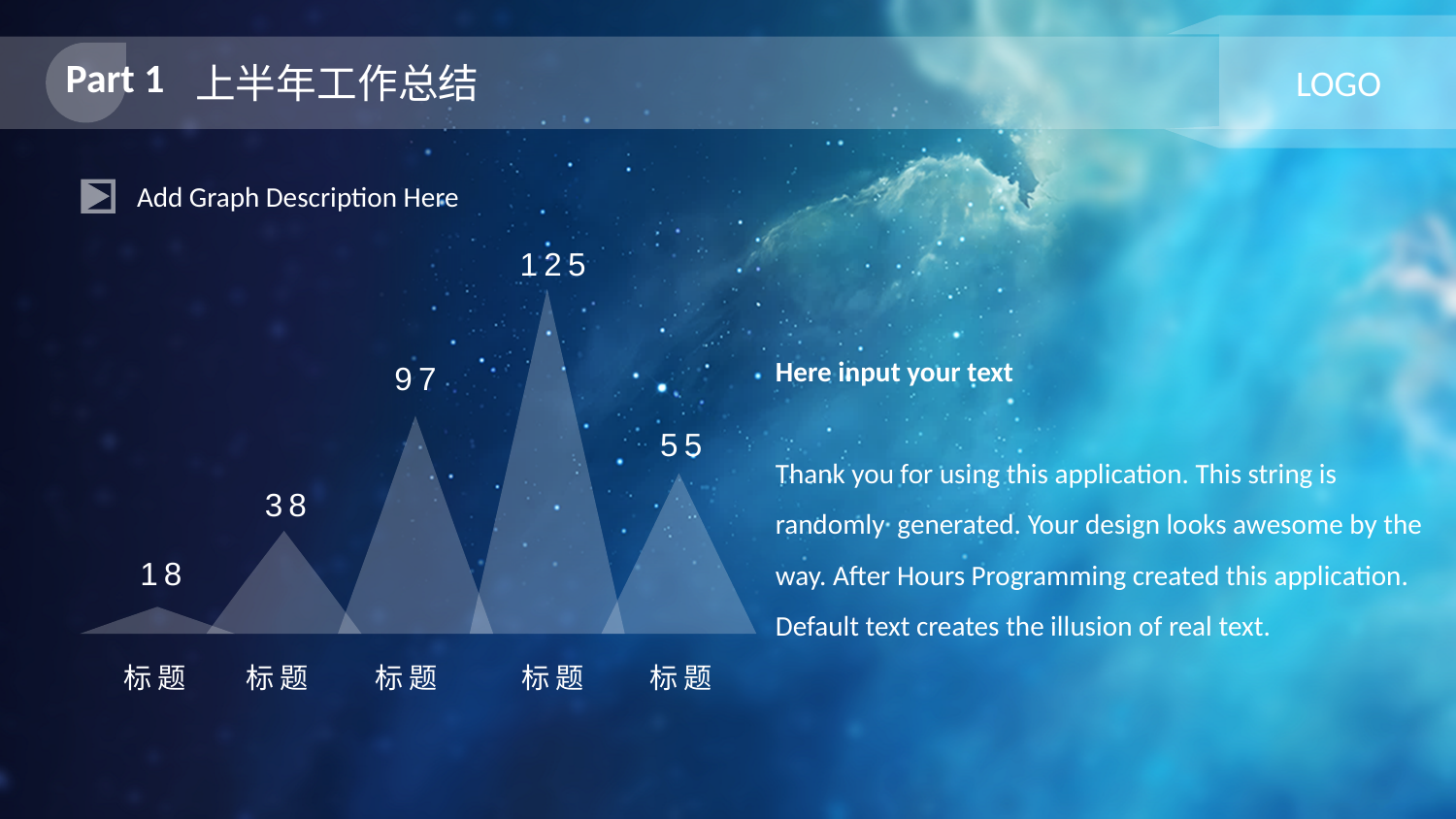

Part 1
上半年工作总结
LOGO
Add Graph Description Here

125

Here input your text

Thank you for using this application. This string is randomly  generated. Your design looks awesome by the way. After Hours Programming created this application. Default text creates the illusion of real text.
97

55

38

18

标题
标题
标题
标题
标题